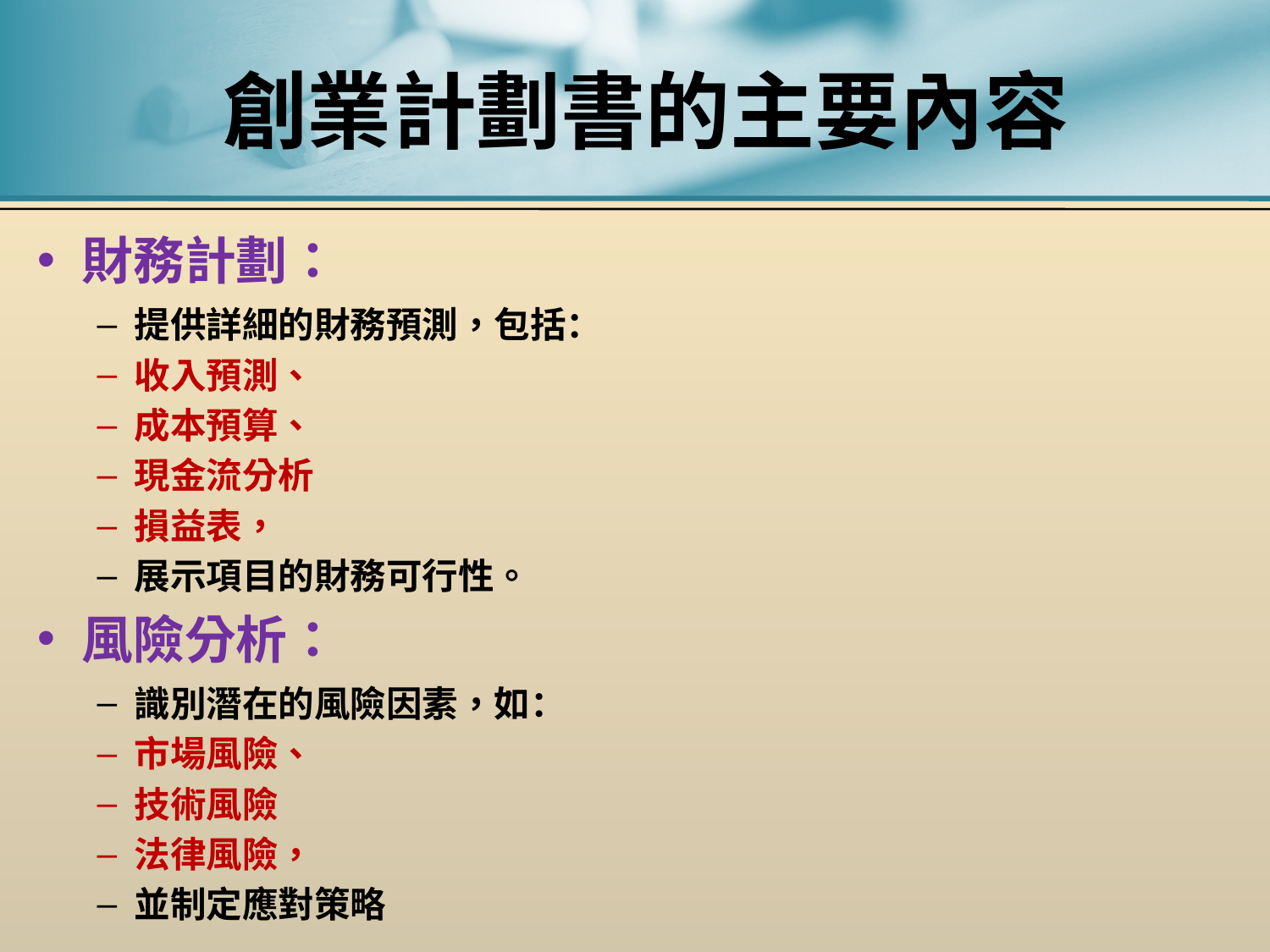

# 創業計劃書的主要內容
財務計劃：
提供詳細的財務預測，包括：
收入預測、
成本預算、
現金流分析
損益表，
展示項目的財務可行性。
風險分析：
識別潛在的風險因素，如：
市場風險、
技術風險
法律風險，
並制定應對策略